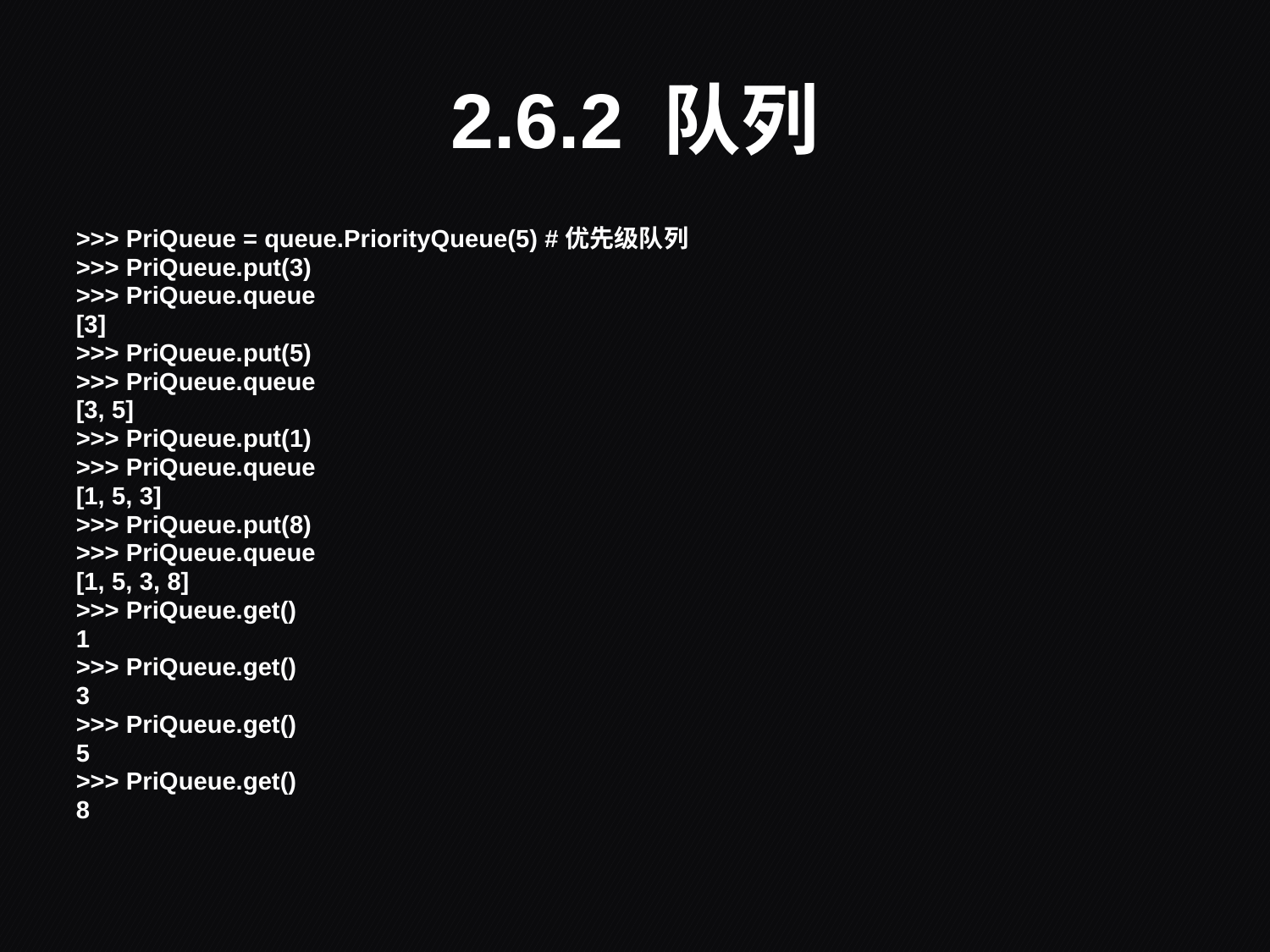

# 2.6.2 队列
>>> PriQueue = queue.PriorityQueue(5) #优先级队列
>>> PriQueue.put(3)
>>> PriQueue.queue
[3]
>>> PriQueue.put(5)
>>> PriQueue.queue
[3, 5]
>>> PriQueue.put(1)
>>> PriQueue.queue
[1, 5, 3]
>>> PriQueue.put(8)
>>> PriQueue.queue
[1, 5, 3, 8]
>>> PriQueue.get()
1
>>> PriQueue.get()
3
>>> PriQueue.get()
5
>>> PriQueue.get()
8